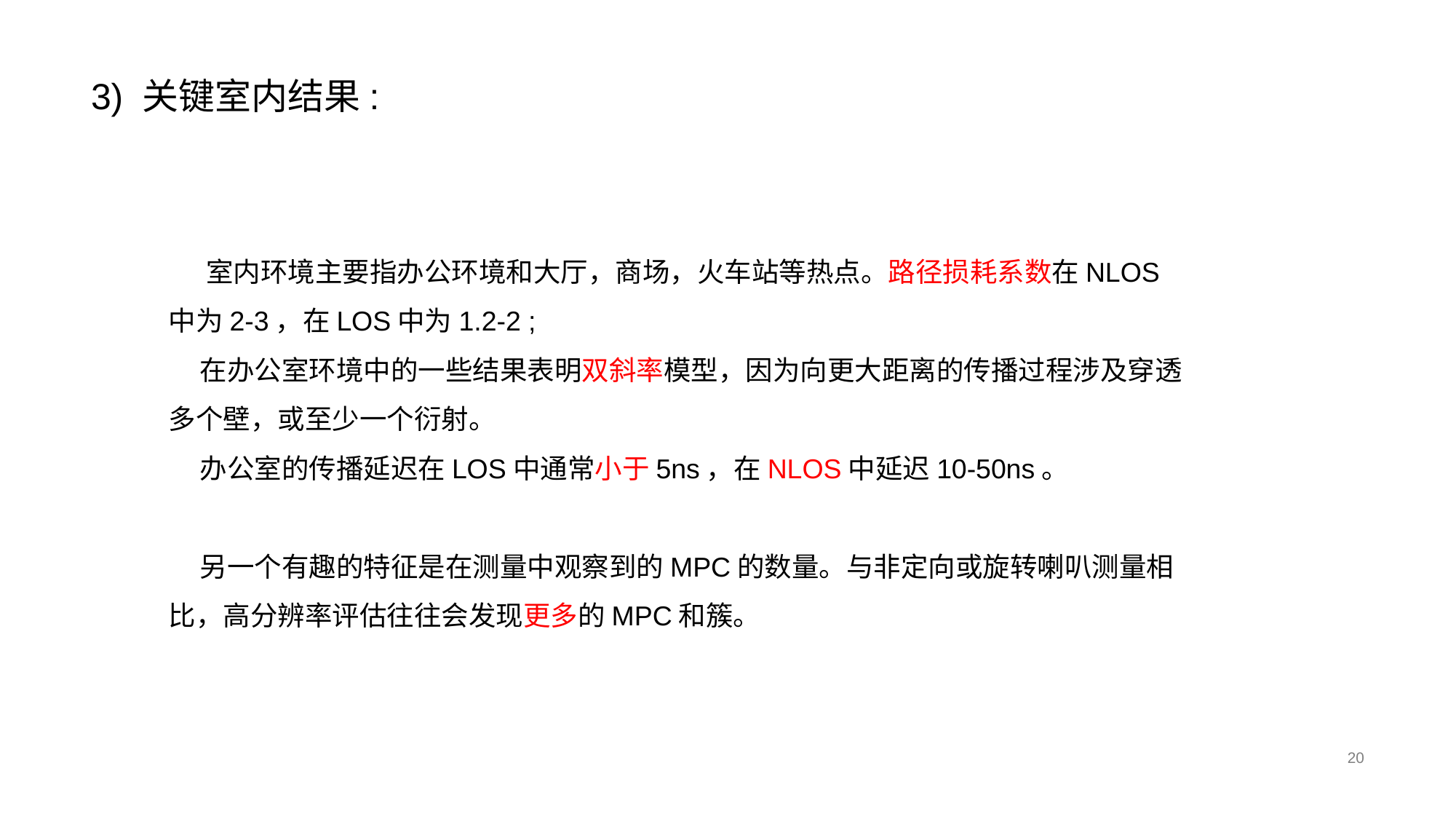

# 3) 关键室内结果:
     室内环境主要指办公环境和大厅，商场，火车站等热点。路径损耗系数在NLOS中为2-3，在LOS中为1.2-2 ;
    在办公室环境中的一些结果表明双斜率模型，因为向更大距离的传播过程涉及穿透多个壁，或至少一个衍射。
    办公室的传播延迟在LOS中通常小于5ns，在NLOS中延迟10-50ns。

    另一个有趣的特征是在测量中观察到的MPC的数量。与非定向或旋转喇叭测量相比，高分辨率评估往往会发现更多的MPC和簇。
20